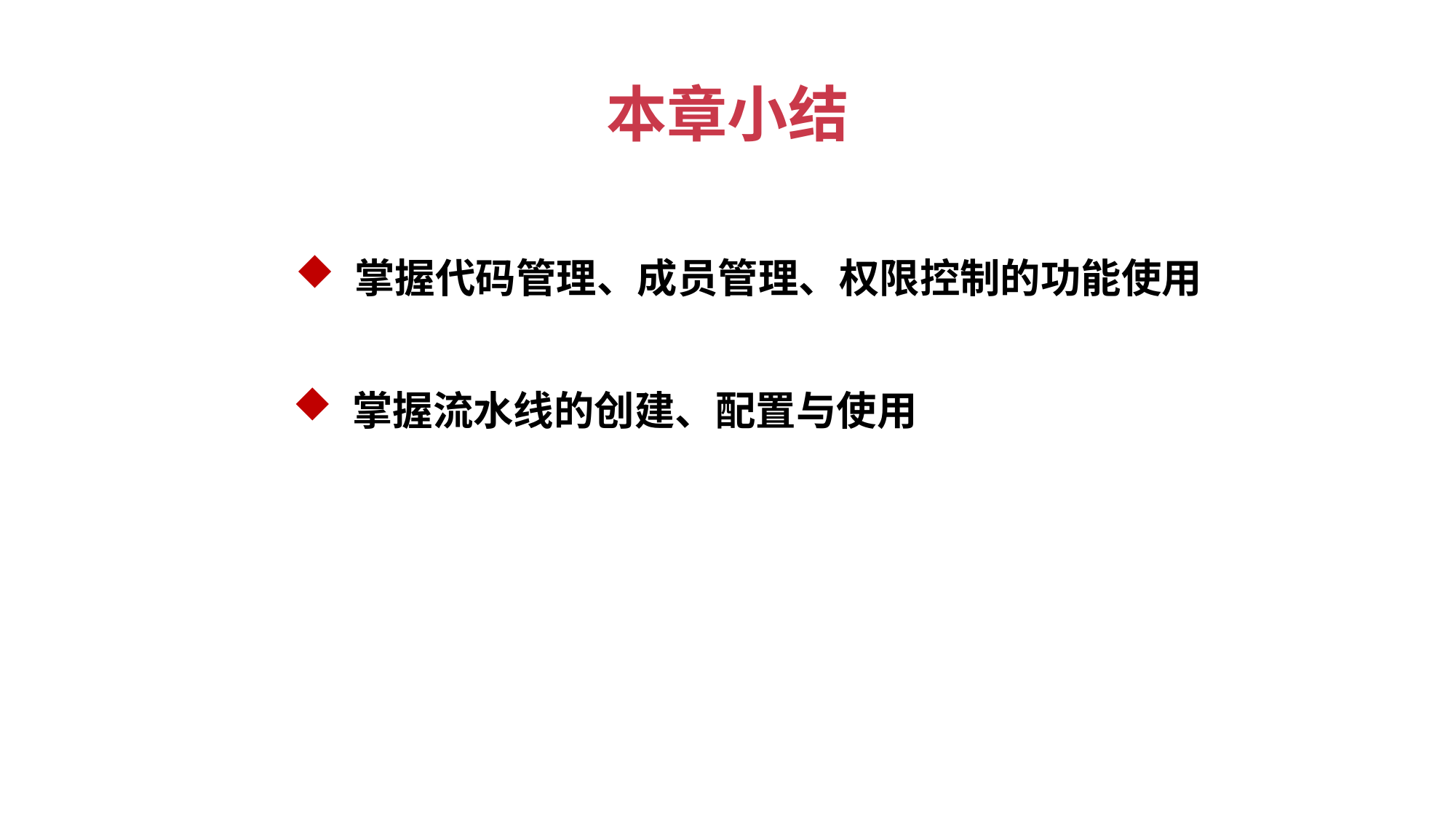

本章小结
 掌握代码管理、成员管理、权限控制的功能使用
 掌握流水线的创建、配置与使用